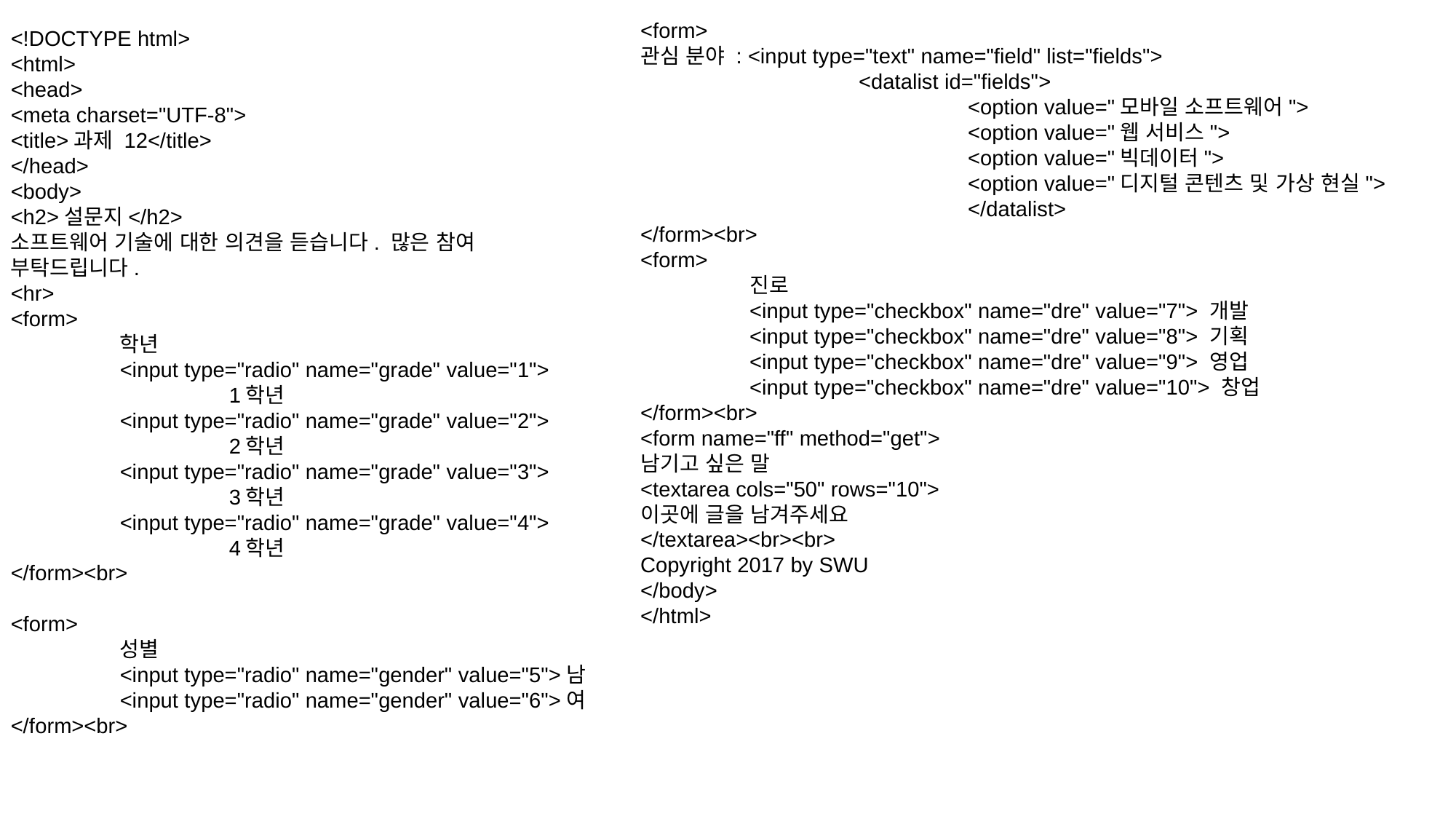

<form>
관심 분야 : <input type="text" name="field" list="fields">
		<datalist id="fields">
			<option value="모바일 소프트웨어">
			<option value="웹 서비스">
			<option value="빅데이터">
			<option value="디지털 콘텐츠 및 가상 현실">
			</datalist>
</form><br>
<form>
	진로
	<input type="checkbox" name="dre" value="7"> 개발
	<input type="checkbox" name="dre" value="8"> 기획
	<input type="checkbox" name="dre" value="9"> 영업
	<input type="checkbox" name="dre" value="10"> 창업
</form><br>
<form name="ff" method="get">
남기고 싶은 말
<textarea cols="50" rows="10">
이곳에 글을 남겨주세요
</textarea><br><br>
Copyright 2017 by SWU
</body>
</html>
<!DOCTYPE html>
<html>
<head>
<meta charset="UTF-8">
<title>과제 12</title>
</head>
<body>
<h2>설문지</h2>
소프트웨어 기술에 대한 의견을 듣습니다. 많은 참여 부탁드립니다.
<hr>
<form>
	학년
	<input type="radio" name="grade" value="1">
		1학년
	<input type="radio" name="grade" value="2">
		2학년
	<input type="radio" name="grade" value="3">
		3학년
	<input type="radio" name="grade" value="4">
		4학년
</form><br>

<form>
	성별
	<input type="radio" name="gender" value="5">남
	<input type="radio" name="gender" value="6">여
</form><br>